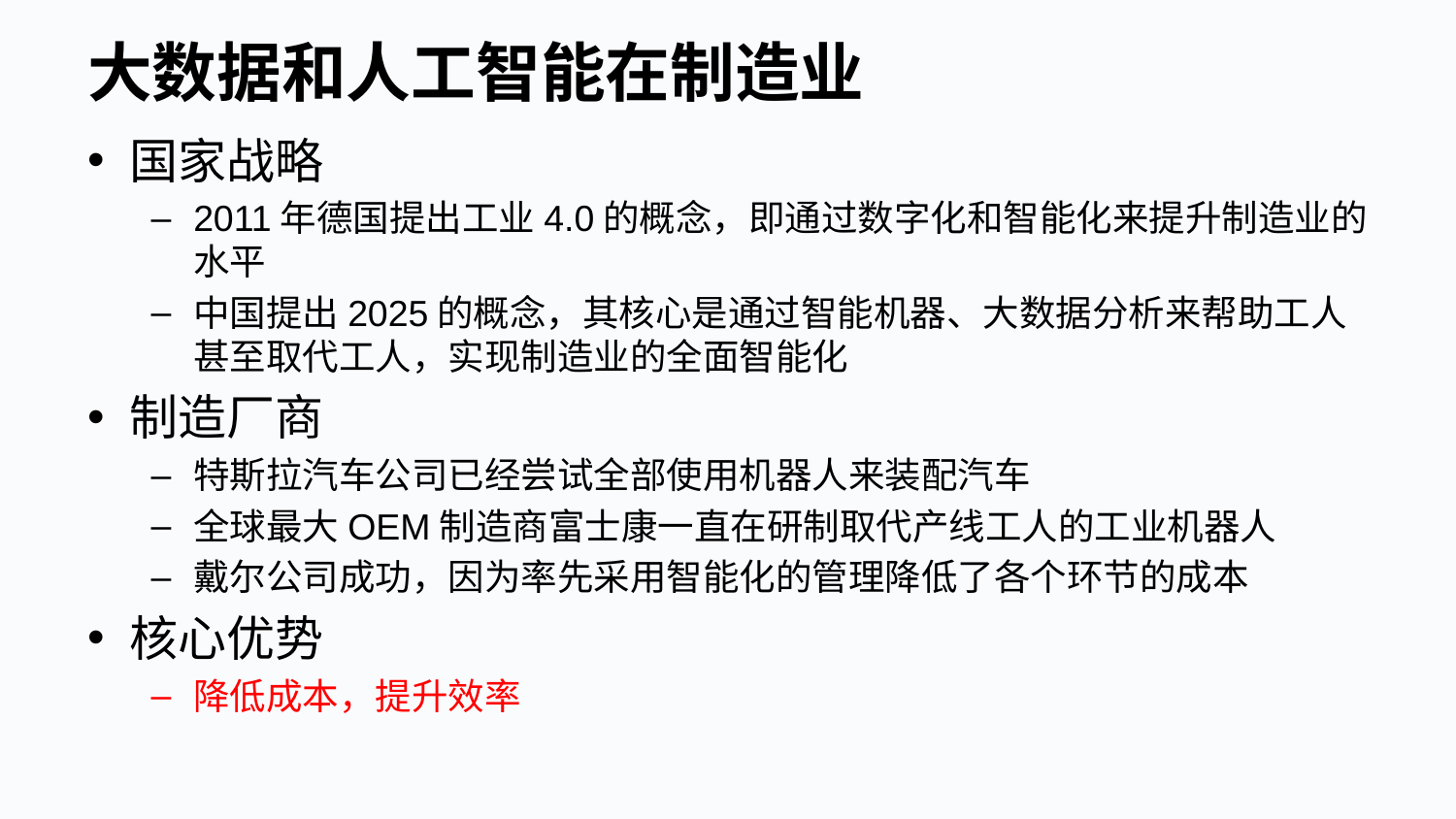

# 大数据和人工智能在制造业
国家战略
2011年德国提出工业4.0的概念，即通过数字化和智能化来提升制造业的水平
中国提出2025的概念，其核心是通过智能机器、大数据分析来帮助工人甚至取代工人，实现制造业的全面智能化
制造厂商
特斯拉汽车公司已经尝试全部使用机器人来装配汽车
全球最大OEM制造商富士康一直在研制取代产线工人的工业机器人
戴尔公司成功，因为率先采用智能化的管理降低了各个环节的成本
核心优势
降低成本，提升效率